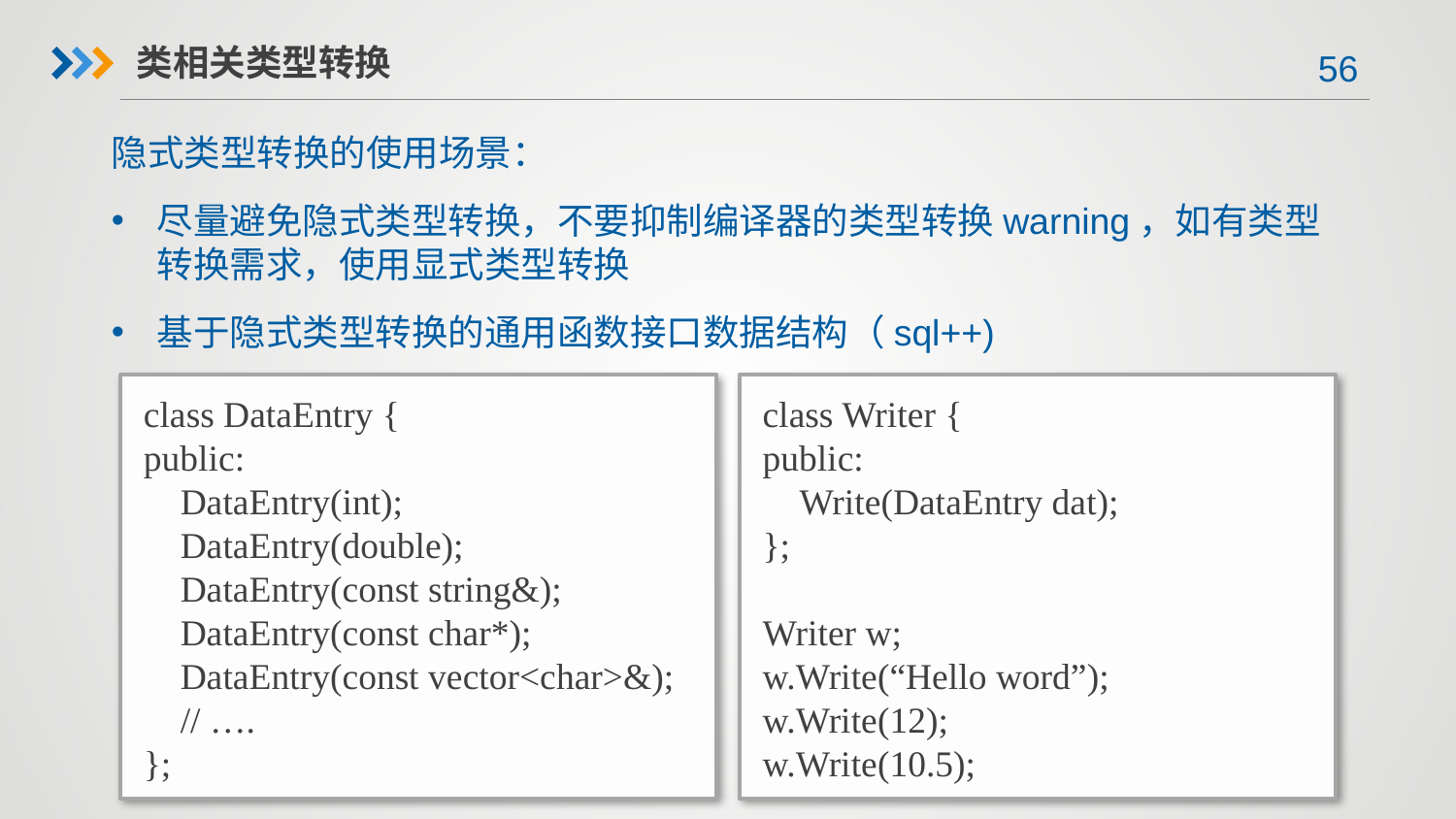

类相关类型转换
隐式类型转换的使用场景：
尽量避免隐式类型转换，不要抑制编译器的类型转换warning，如有类型转换需求，使用显式类型转换
基于隐式类型转换的通用函数接口数据结构（sql++)

class DataEntry {
public:
    DataEntry(int);
    DataEntry(double);
    DataEntry(const string&);
    DataEntry(const char*);
    DataEntry(const vector<char>&);
    // ….
};

class Writer {
public:
    Write(DataEntry dat);
};

Writer w;
w.Write(“Hello word”);
w.Write(12);
w.Write(10.5);